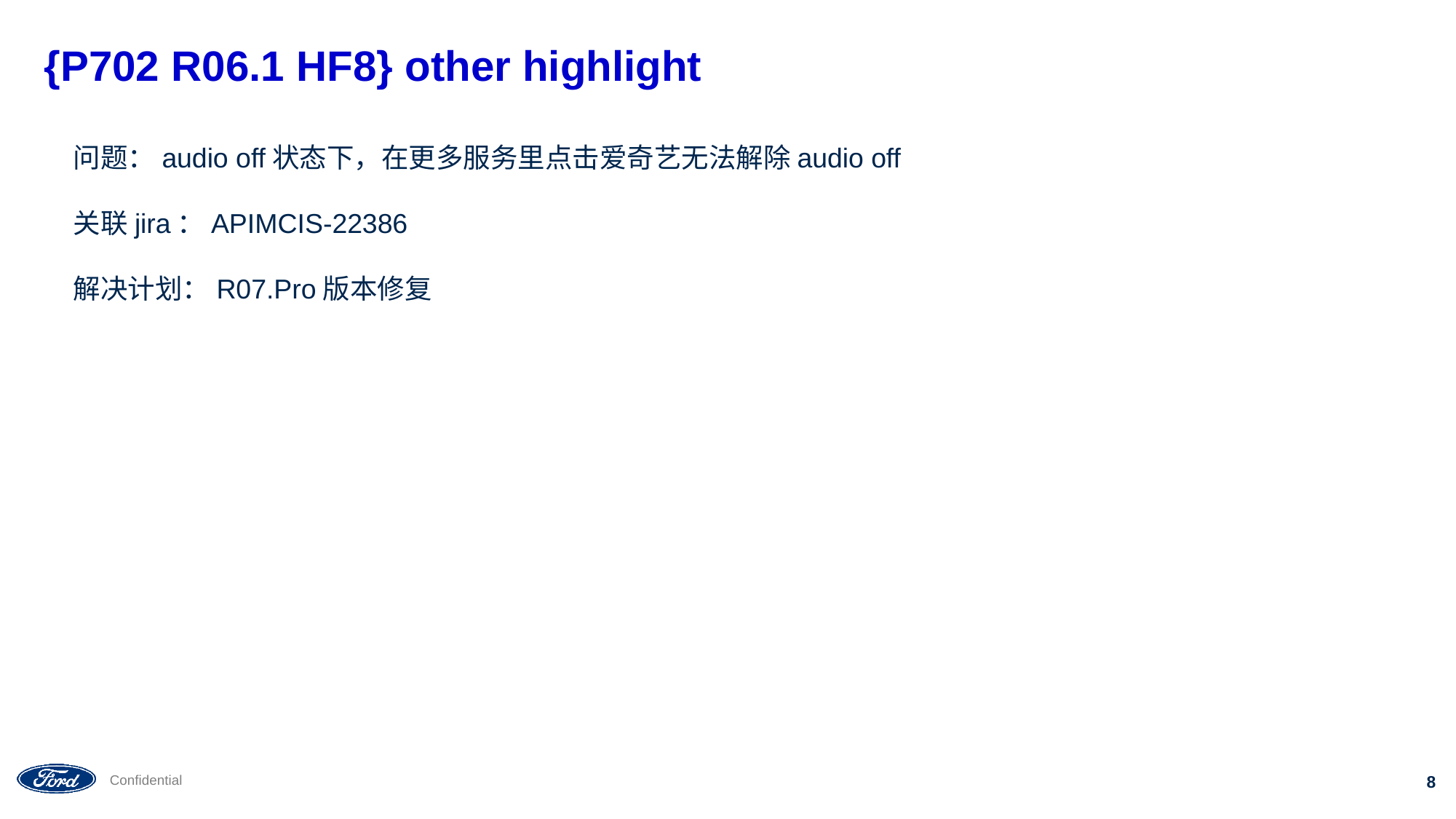

# {P702 R06.1 HF8} other highlight
问题：audio off状态下，在更多服务里点击爱奇艺无法解除audio off

关联jira：APIMCIS-22386

解决计划：R07.Pro版本修复